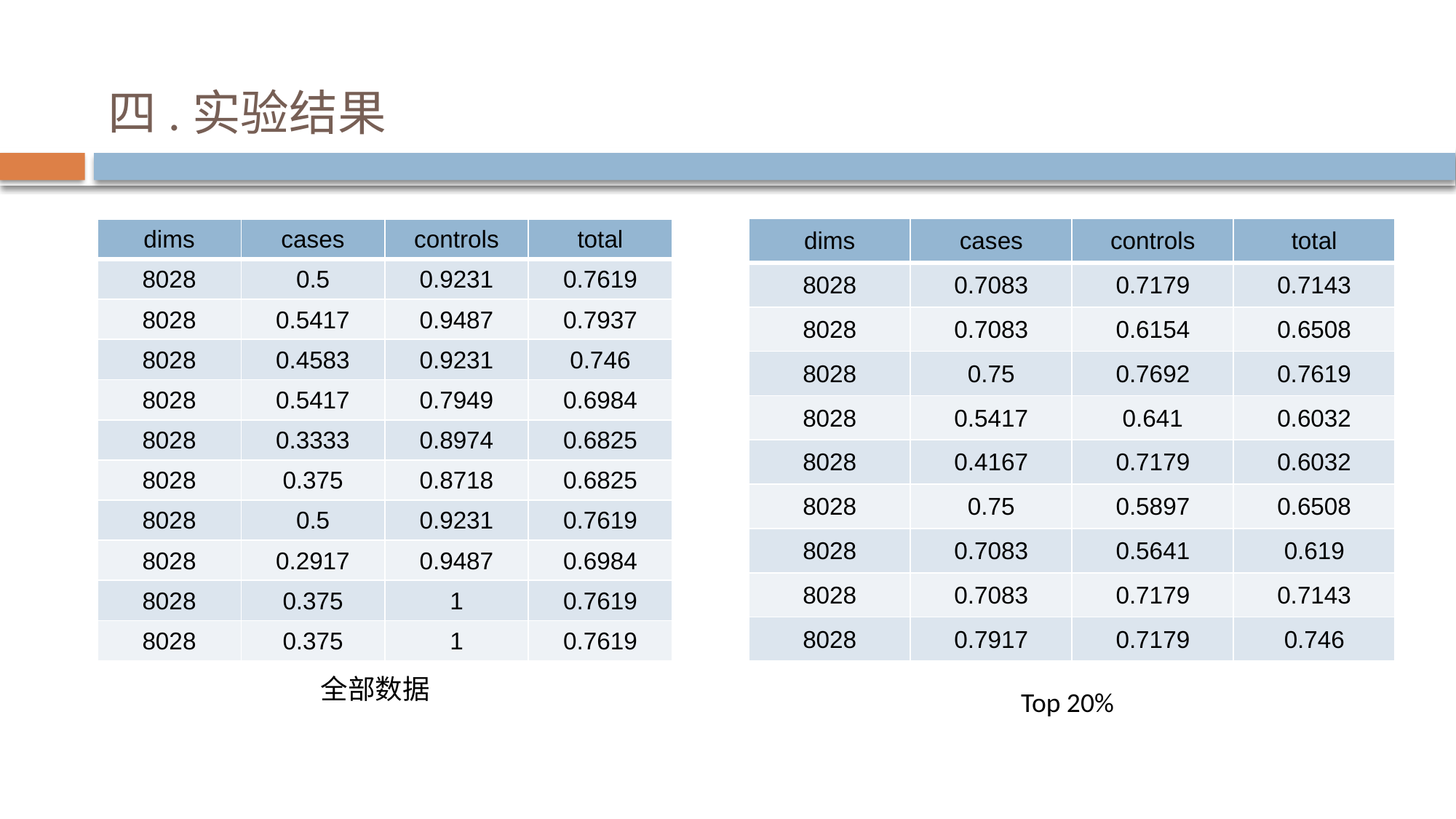

# 四.实验结果
| dims | cases | controls | total |
| --- | --- | --- | --- |
| 8028 | 0.7083 | 0.7179 | 0.7143 |
| 8028 | 0.7083 | 0.6154 | 0.6508 |
| 8028 | 0.75 | 0.7692 | 0.7619 |
| 8028 | 0.5417 | 0.641 | 0.6032 |
| 8028 | 0.4167 | 0.7179 | 0.6032 |
| 8028 | 0.75 | 0.5897 | 0.6508 |
| 8028 | 0.7083 | 0.5641 | 0.619 |
| 8028 | 0.7083 | 0.7179 | 0.7143 |
| 8028 | 0.7917 | 0.7179 | 0.746 |
| dims | cases | controls | total |
| --- | --- | --- | --- |
| 8028 | 0.5 | 0.9231 | 0.7619 |
| 8028 | 0.5417 | 0.9487 | 0.7937 |
| 8028 | 0.4583 | 0.9231 | 0.746 |
| 8028 | 0.5417 | 0.7949 | 0.6984 |
| 8028 | 0.3333 | 0.8974 | 0.6825 |
| 8028 | 0.375 | 0.8718 | 0.6825 |
| 8028 | 0.5 | 0.9231 | 0.7619 |
| 8028 | 0.2917 | 0.9487 | 0.6984 |
| 8028 | 0.375 | 1 | 0.7619 |
| 8028 | 0.375 | 1 | 0.7619 |
全部数据
Top 20%